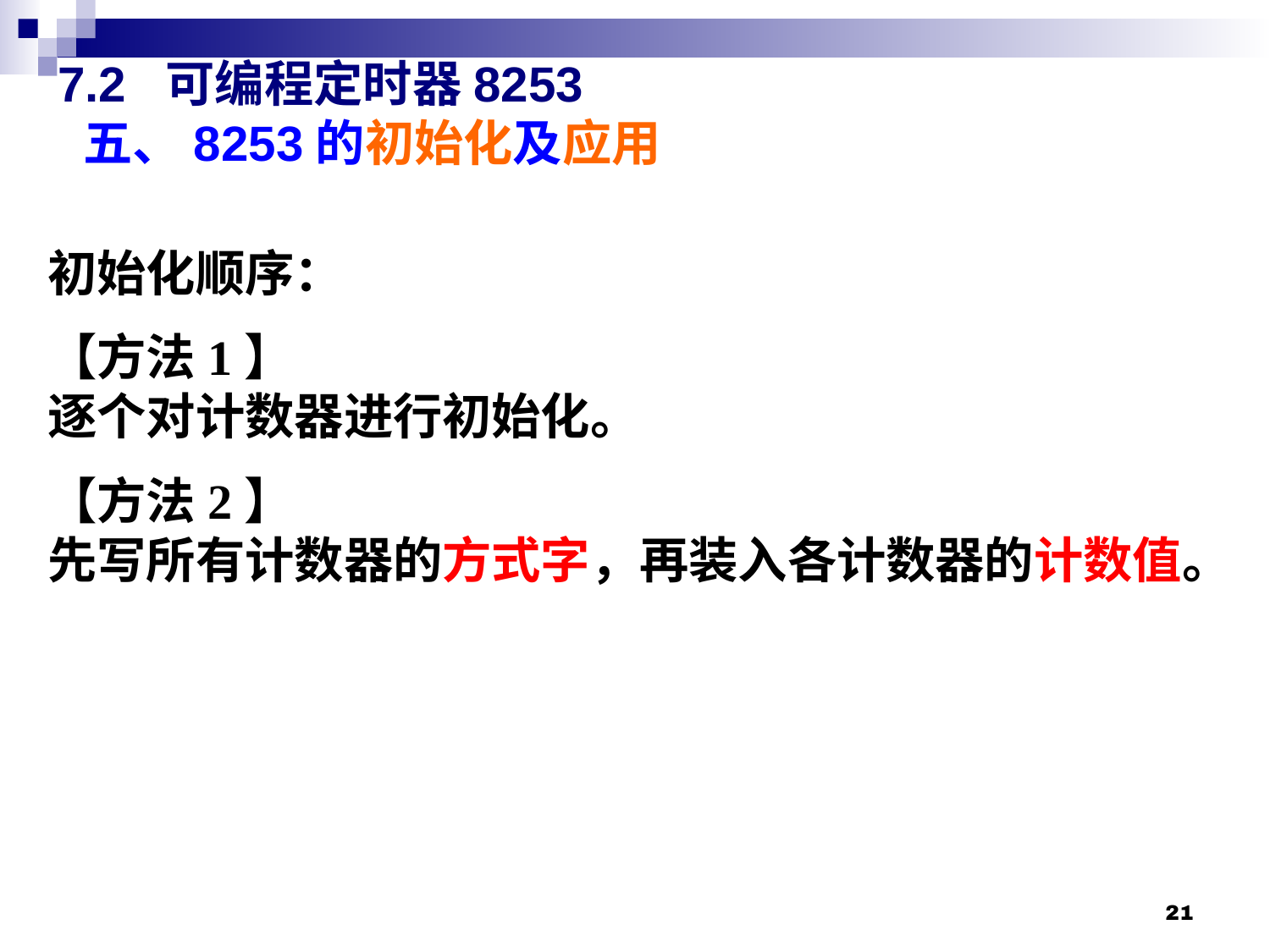

# 7.2  可编程定时器8253 五、8253的初始化及应用
初始化顺序：
【方法1】
逐个对计数器进行初始化。
【方法2】
先写所有计数器的方式字，再装入各计数器的计数值。
21